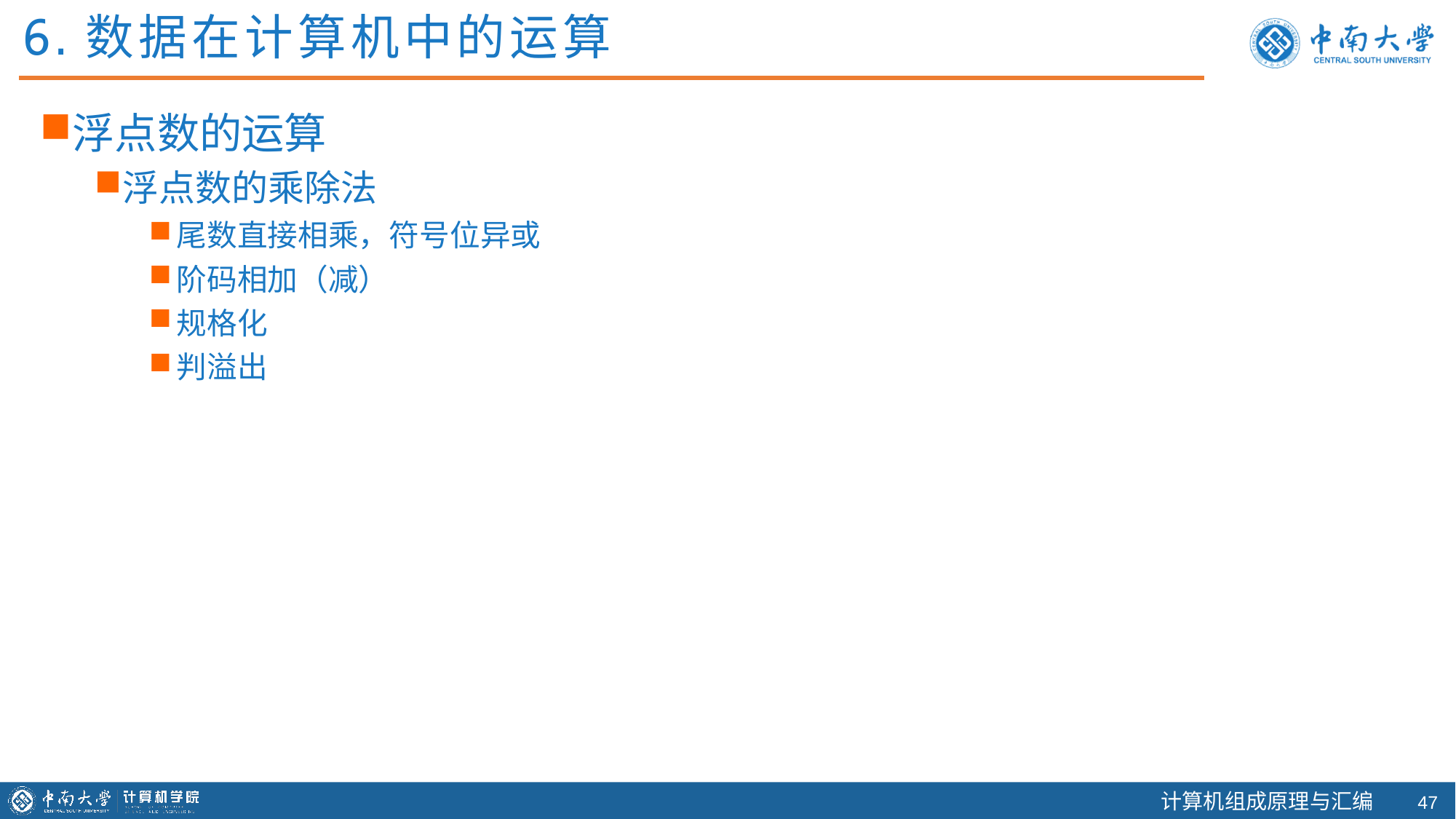

6.数据在计算机中的运算
浮点数的运算
浮点数的乘除法
尾数直接相乘，符号位异或
阶码相加（减）
规格化
判溢出
47